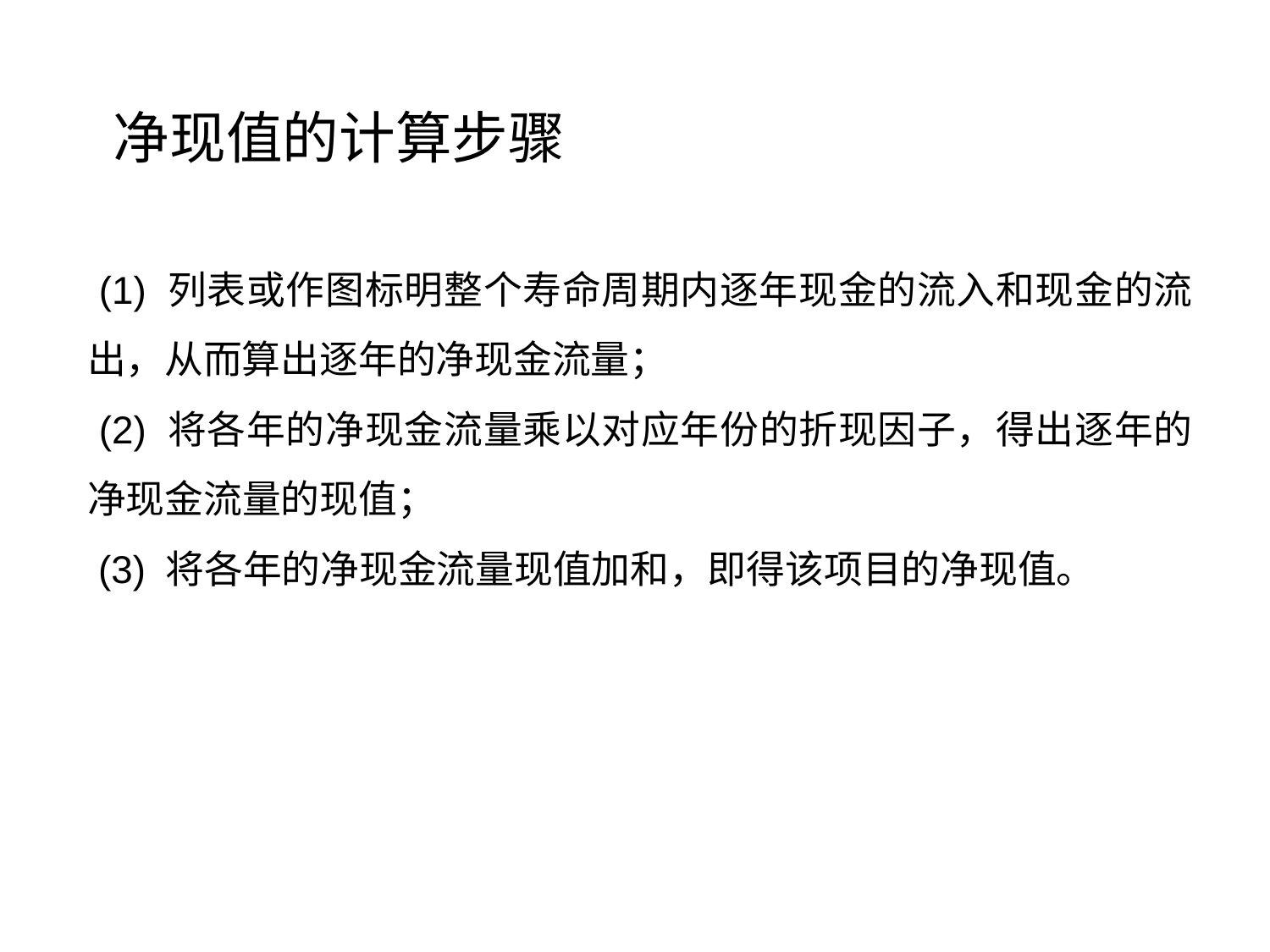

净现值的计算步骤
 (1) 列表或作图标明整个寿命周期内逐年现金的流入和现金的流出，从而算出逐年的净现金流量；
 (2) 将各年的净现金流量乘以对应年份的折现因子，得出逐年的净现金流量的现值；
 (3) 将各年的净现金流量现值加和，即得该项目的净现值。